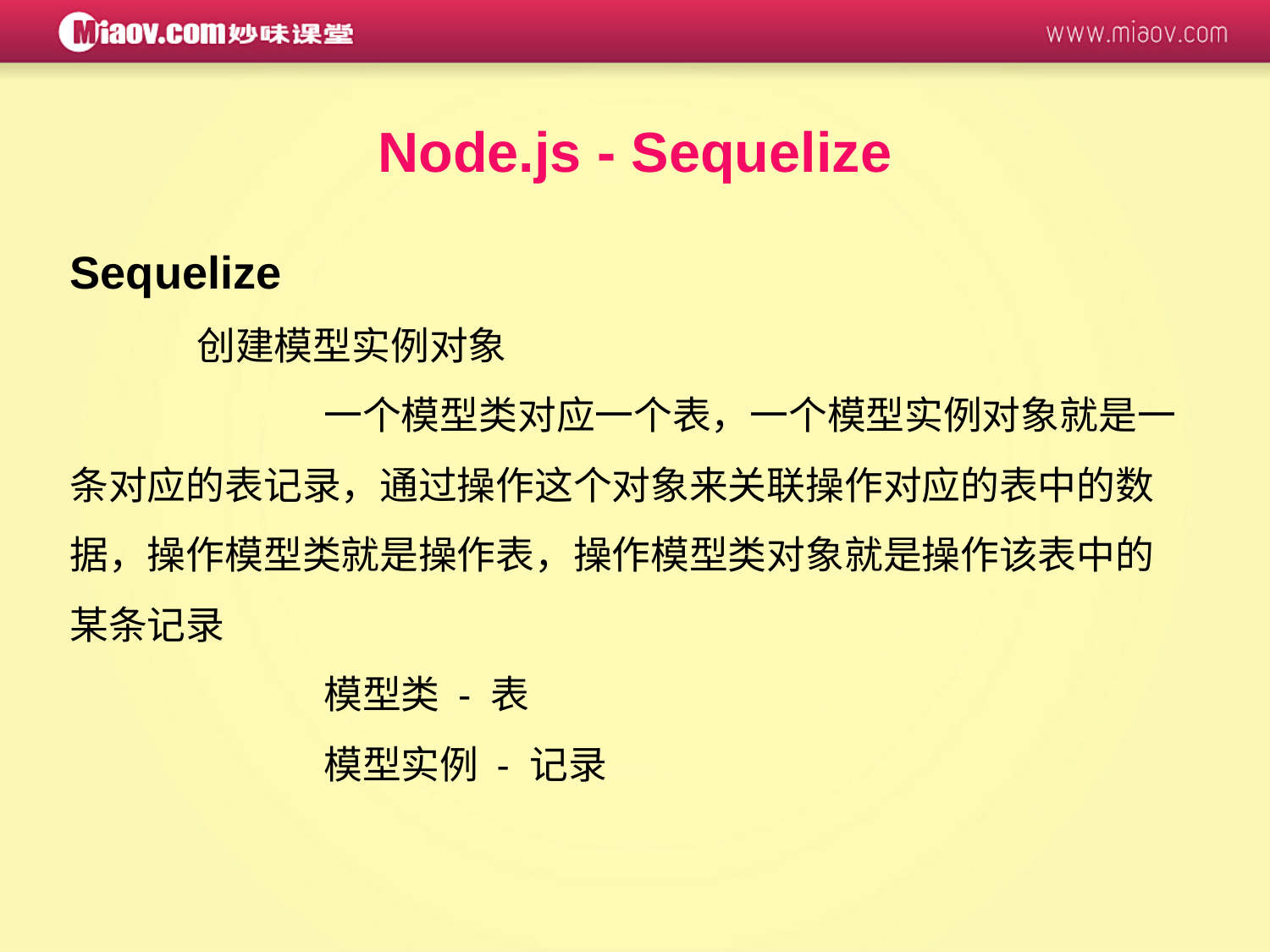

Node.js - Sequelize
Sequelize
	创建模型实例对象
		一个模型类对应一个表，一个模型实例对象就是一条对应的表记录，通过操作这个对象来关联操作对应的表中的数据，操作模型类就是操作表，操作模型类对象就是操作该表中的某条记录
		模型类 - 表
		模型实例 - 记录